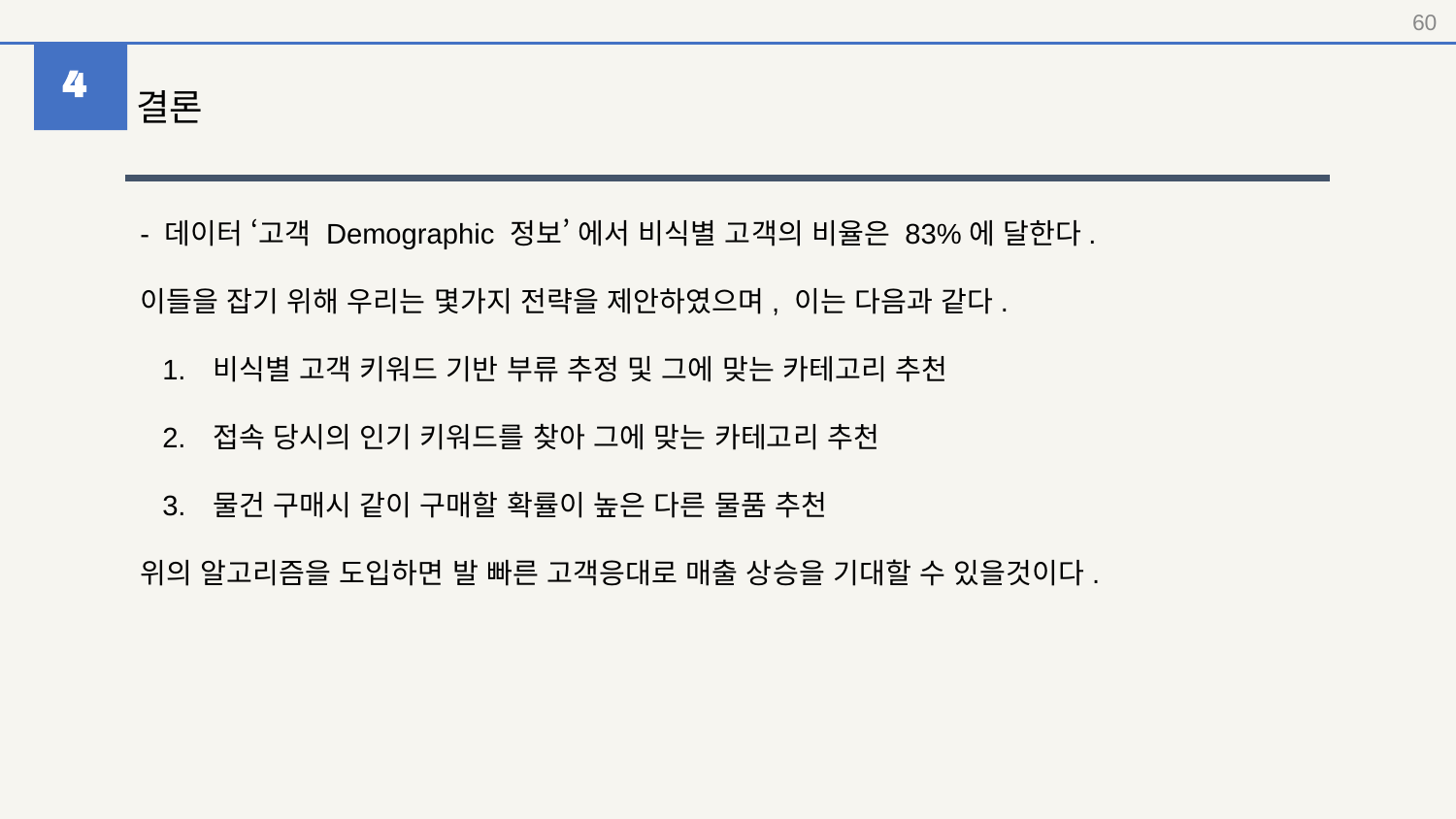

60
# 결론
4
- 데이터 ‘고객 Demographic 정보’ 에서 비식별 고객의 비율은 83%에 달한다.

이들을 잡기 위해 우리는 몇가지 전략을 제안하였으며, 이는 다음과 같다.

비식별 고객 키워드 기반 부류 추정 및 그에 맞는 카테고리 추천

접속 당시의 인기 키워드를 찾아 그에 맞는 카테고리 추천

물건 구매시 같이 구매할 확률이 높은 다른 물품 추천

위의 알고리즘을 도입하면 발 빠른 고객응대로 매출 상승을 기대할 수 있을것이다.